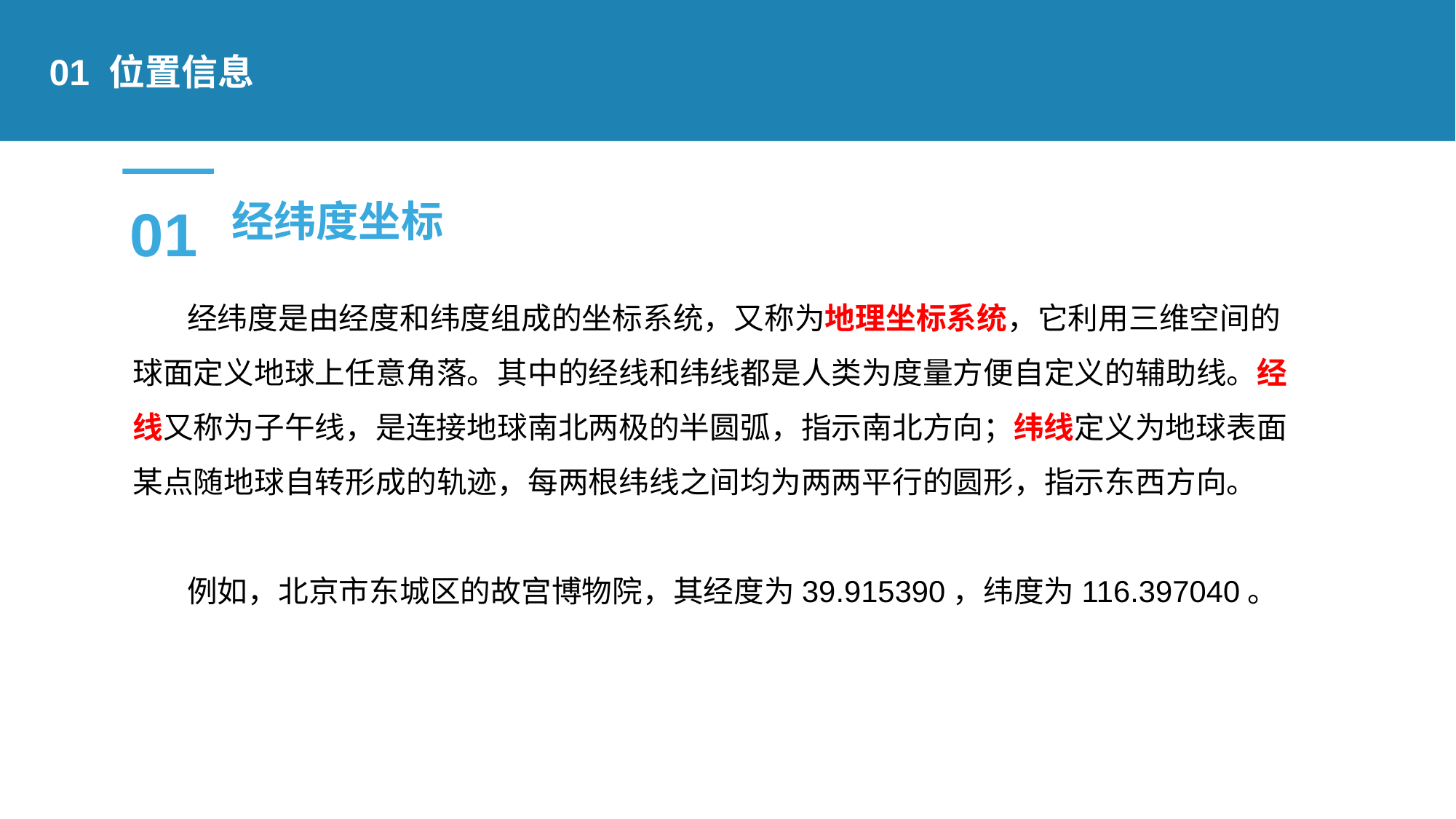

01 位置信息
01

经纬度坐标
       经纬度是由经度和纬度组成的坐标系统，又称为地理坐标系统，它利用三维空间的球面定义地球上任意角落。其中的经线和纬线都是人类为度量方便自定义的辅助线。经线又称为子午线，是连接地球南北两极的半圆弧，指示南北方向；纬线定义为地球表面某点随地球自转形成的轨迹，每两根纬线之间均为两两平行的圆形，指示东西方向。

       例如，北京市东城区的故宫博物院，其经度为39.915390，纬度为116.397040。